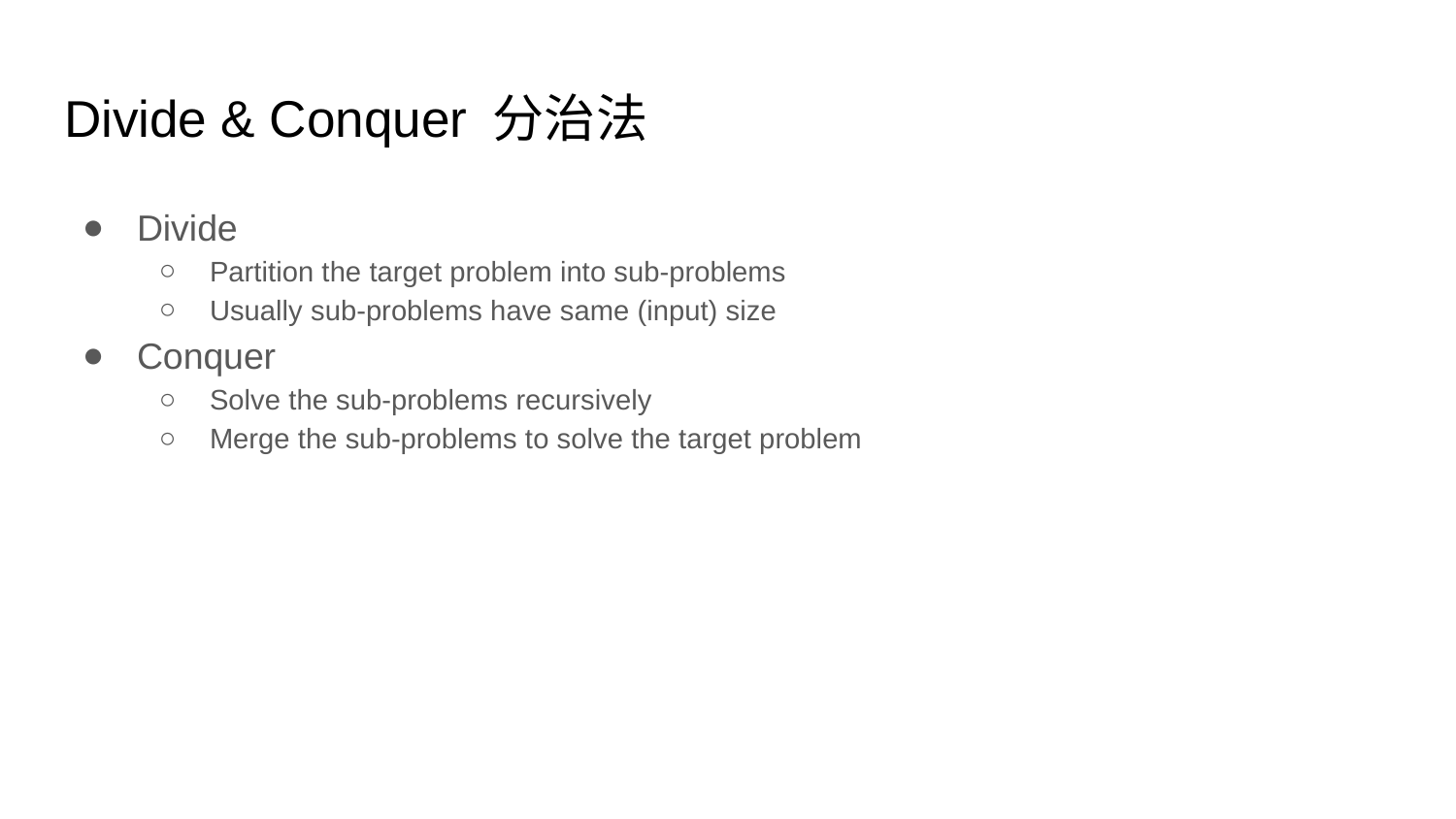

# Divide & Conquer 分治法
Divide
Partition the target problem into sub-problems
Usually sub-problems have same (input) size
Conquer
Solve the sub-problems recursively
Merge the sub-problems to solve the target problem